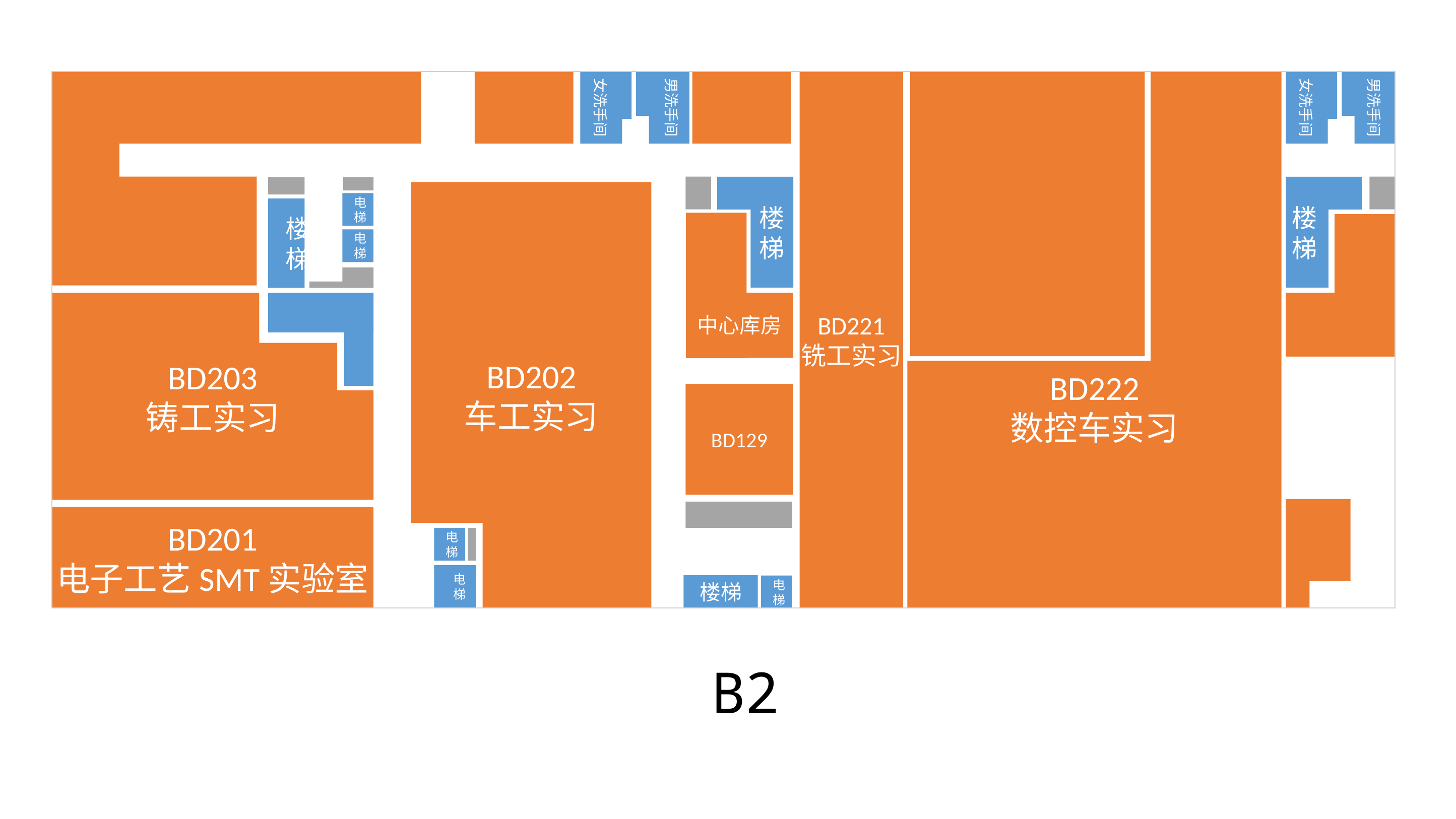

BD222
数控车实习

BD221
铣工实习

女洗手间
男洗手间
女洗手间
男洗手间

楼
梯
楼
梯

BD202
车工实习
电梯
楼梯
中心库房

电梯

BD203
铸工实习

BD129

BD201
电子工艺SMT实验室
电梯

电梯
楼梯
电梯
B2